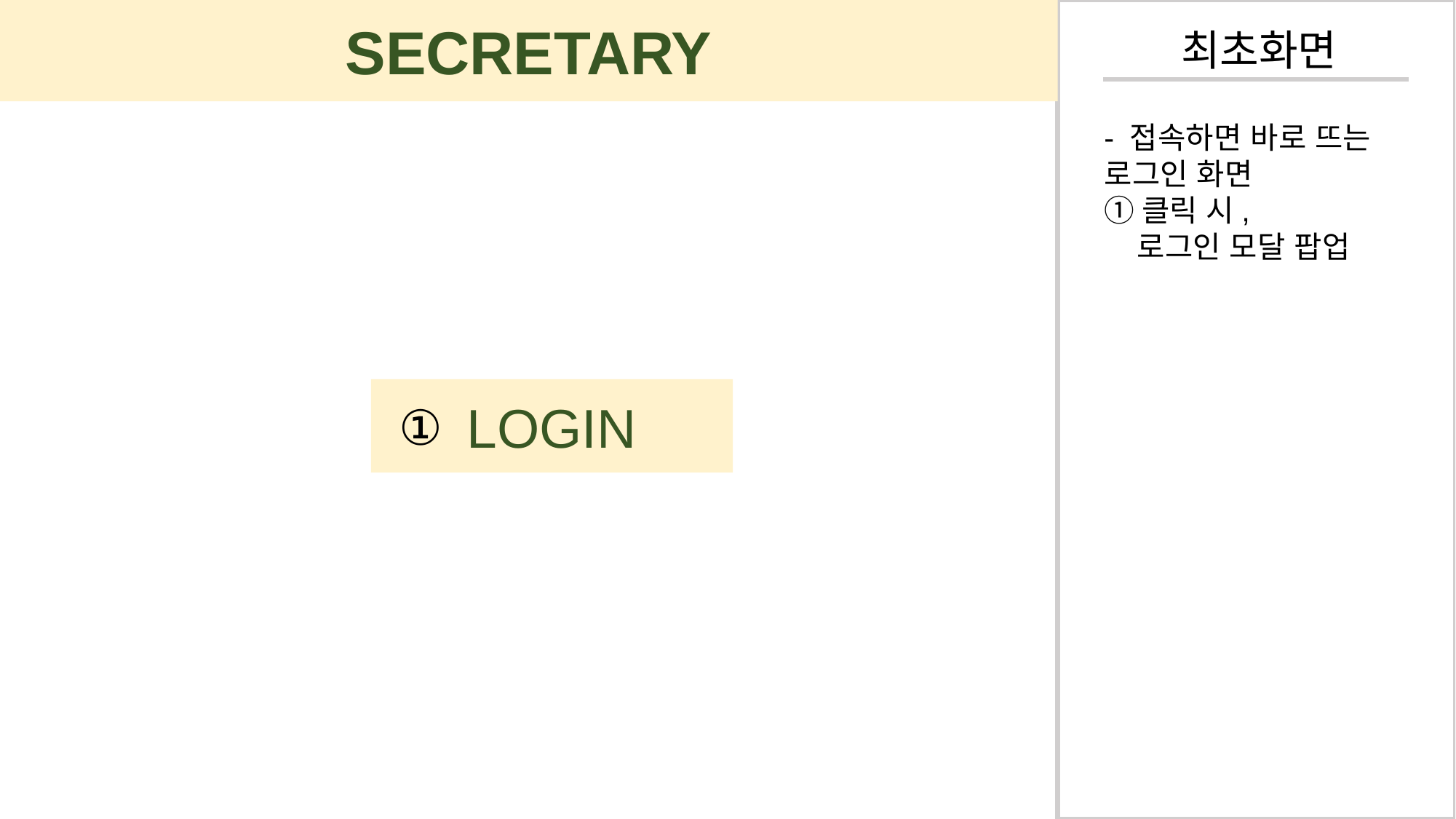

최초화면
- 접속하면 바로 뜨는 로그인 화면
①클릭 시,
   로그인 모달 팝업
LOGIN
①